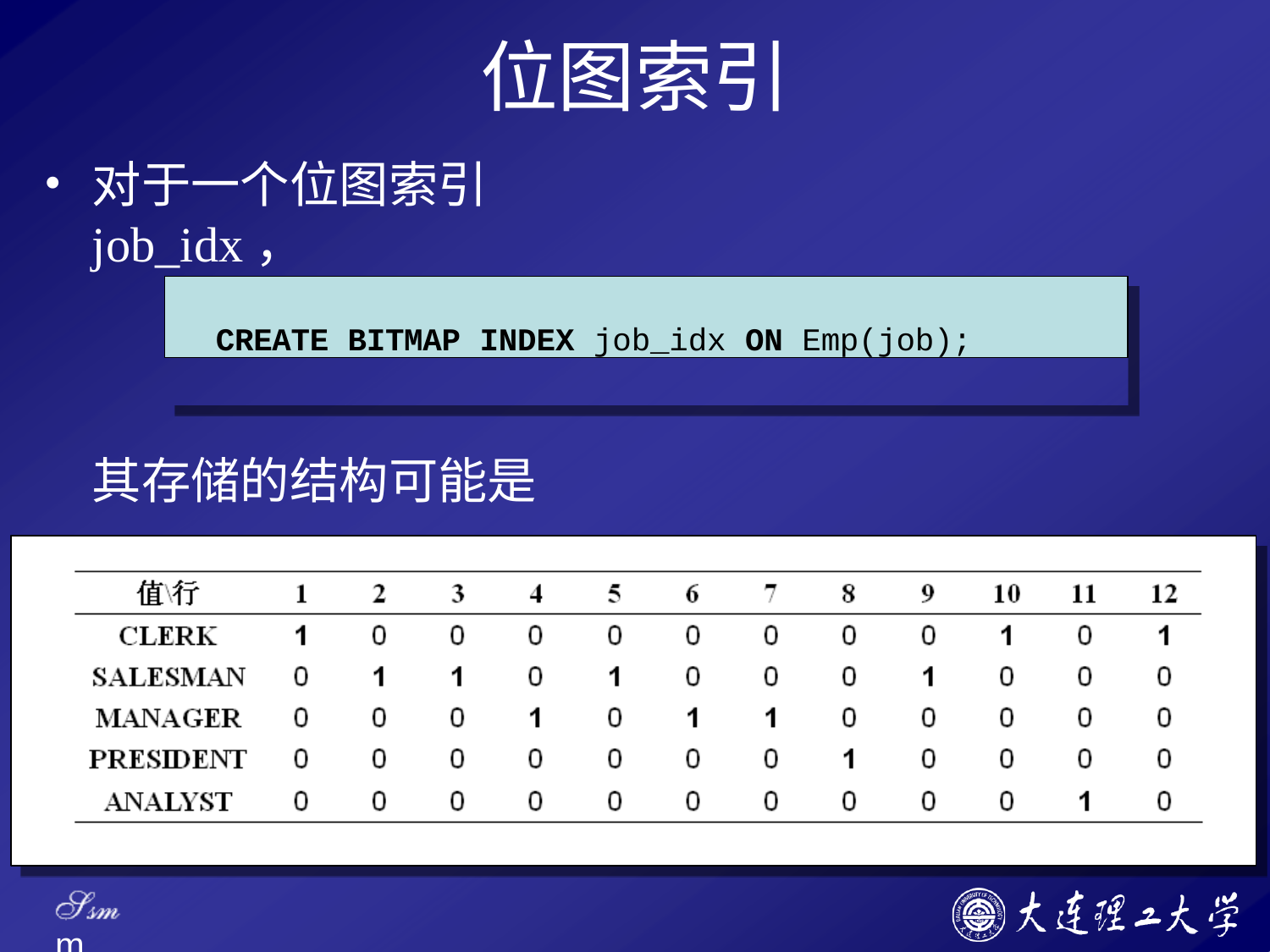

# 位图索引
对于一个位图索引job_idx，

CREATE BITMAP INDEX job_idx ON Emp(job);

其存储的结构可能是

Ssm